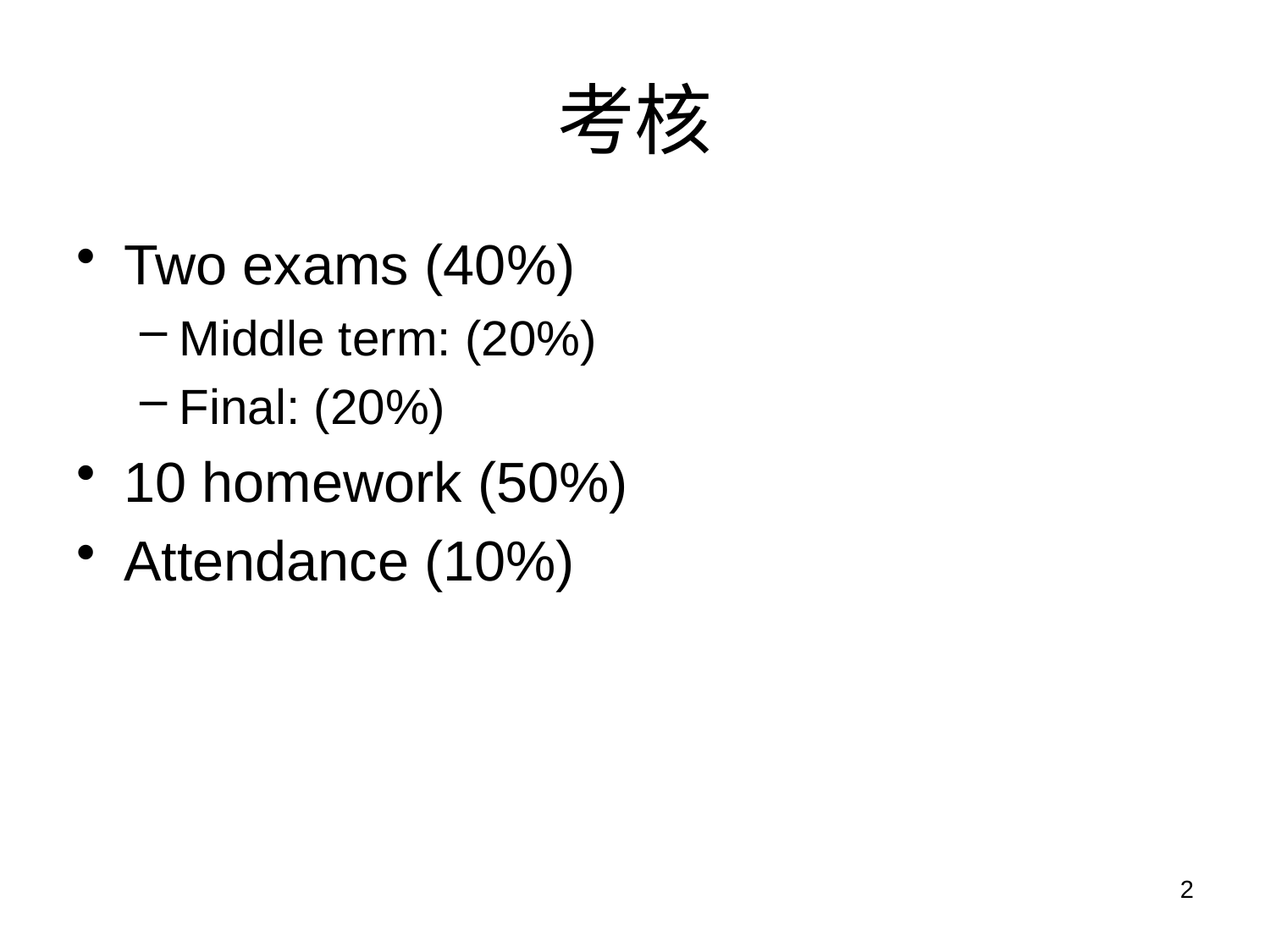

# 考核
Two exams (40%)
Middle term: (20%)
Final: (20%)
10 homework (50%)
Attendance (10%)
2